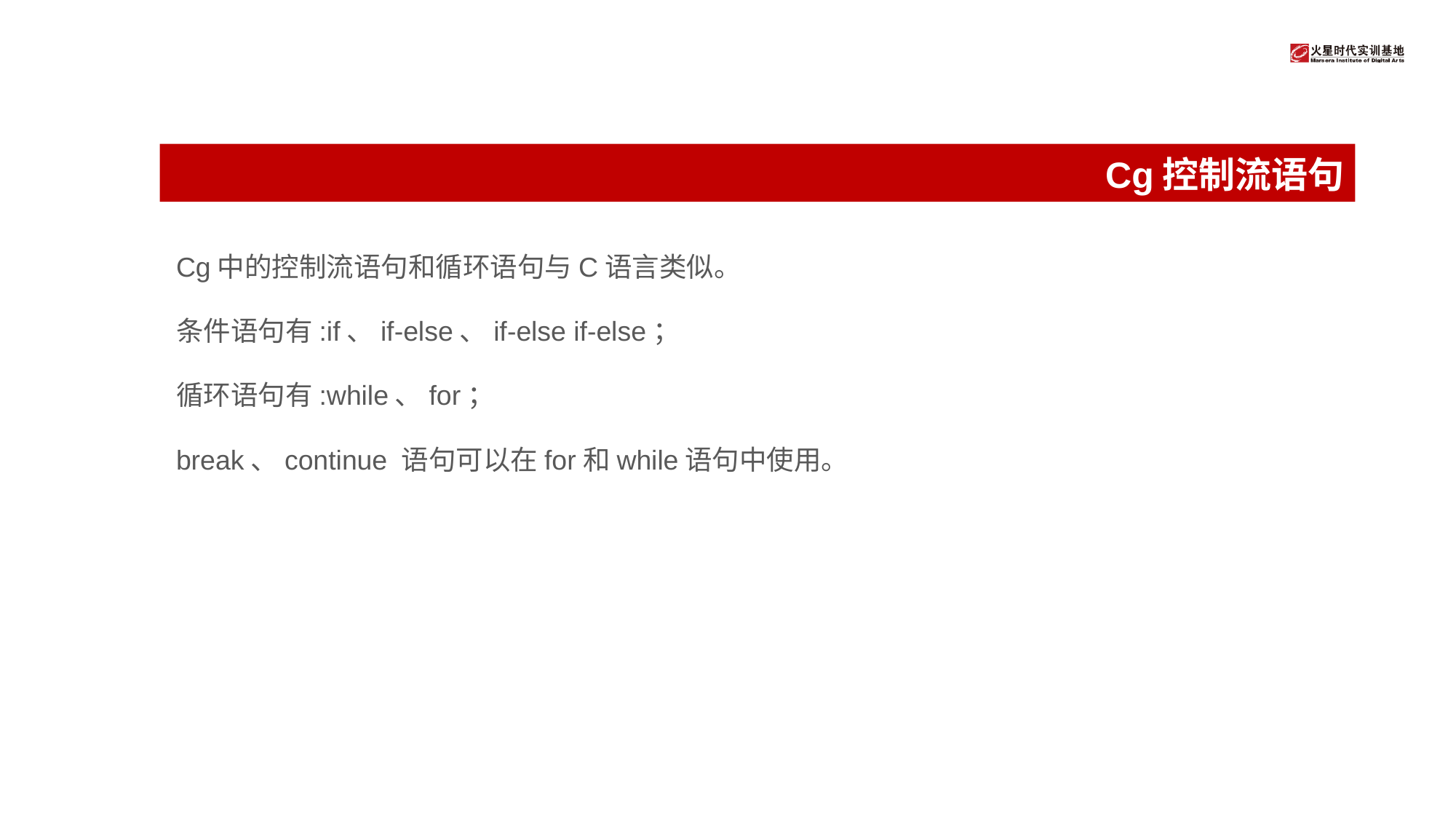

# Cg控制流语句
Cg中的控制流语句和循环语句与C语言类似。
条件语句有:if、if-else、if-else if-else；
循环语句有:while、for；
break、continue 语句可以在for和while语句中使用。